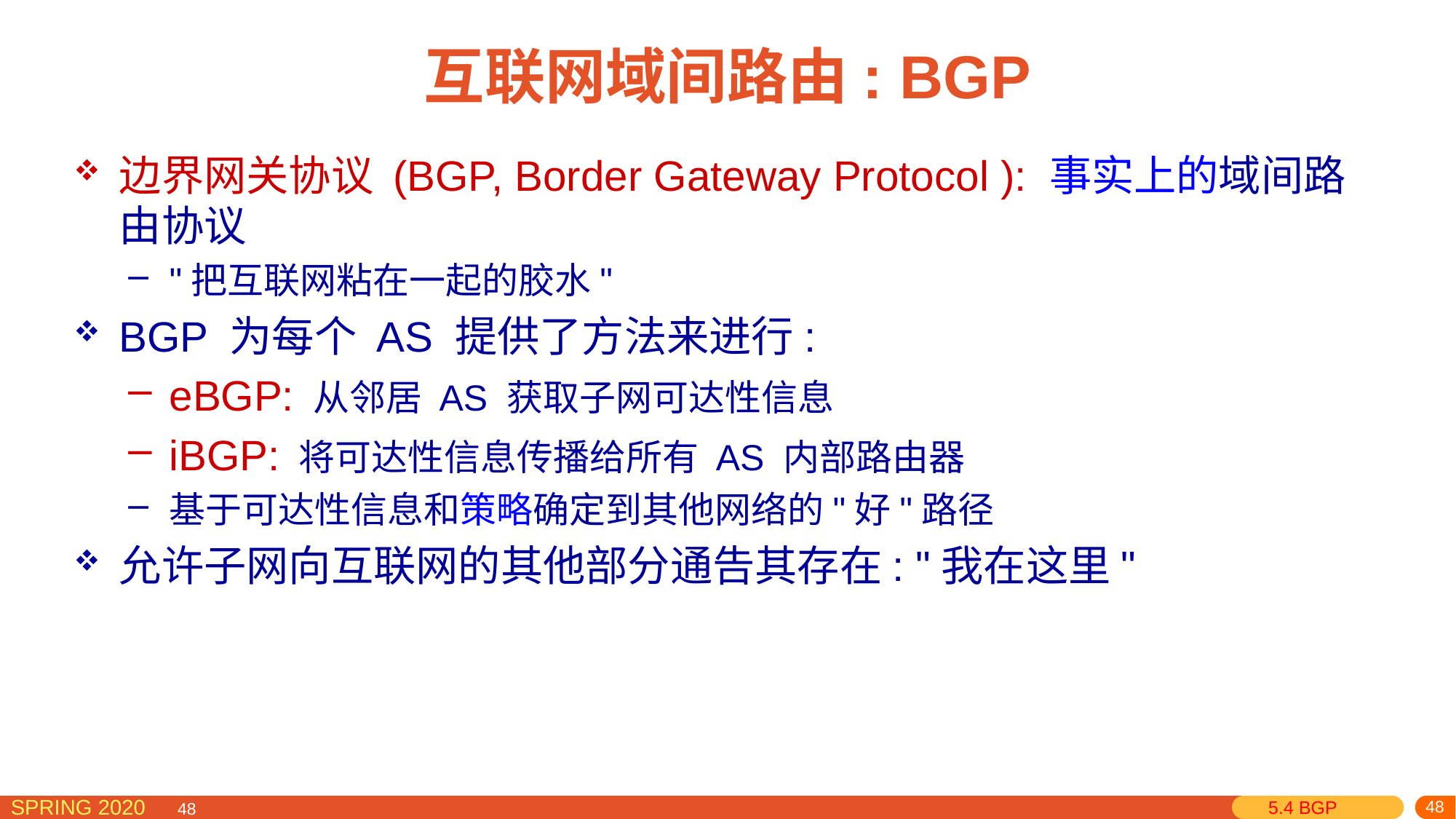

# 互联网域间路由: BGP
边界网关协议 (BGP, Border Gateway Protocol ): 事实上的域间路由协议
"把互联网粘在一起的胶水"
BGP 为每个 AS 提供了方法来进行:
eBGP: 从邻居 AS 获取子网可达性信息
iBGP: 将可达性信息传播给所有 AS 内部路由器
基于可达性信息和策略确定到其他网络的"好"路径
允许子网向互联网的其他部分通告其存在: "我在这里"
5.4 BGP